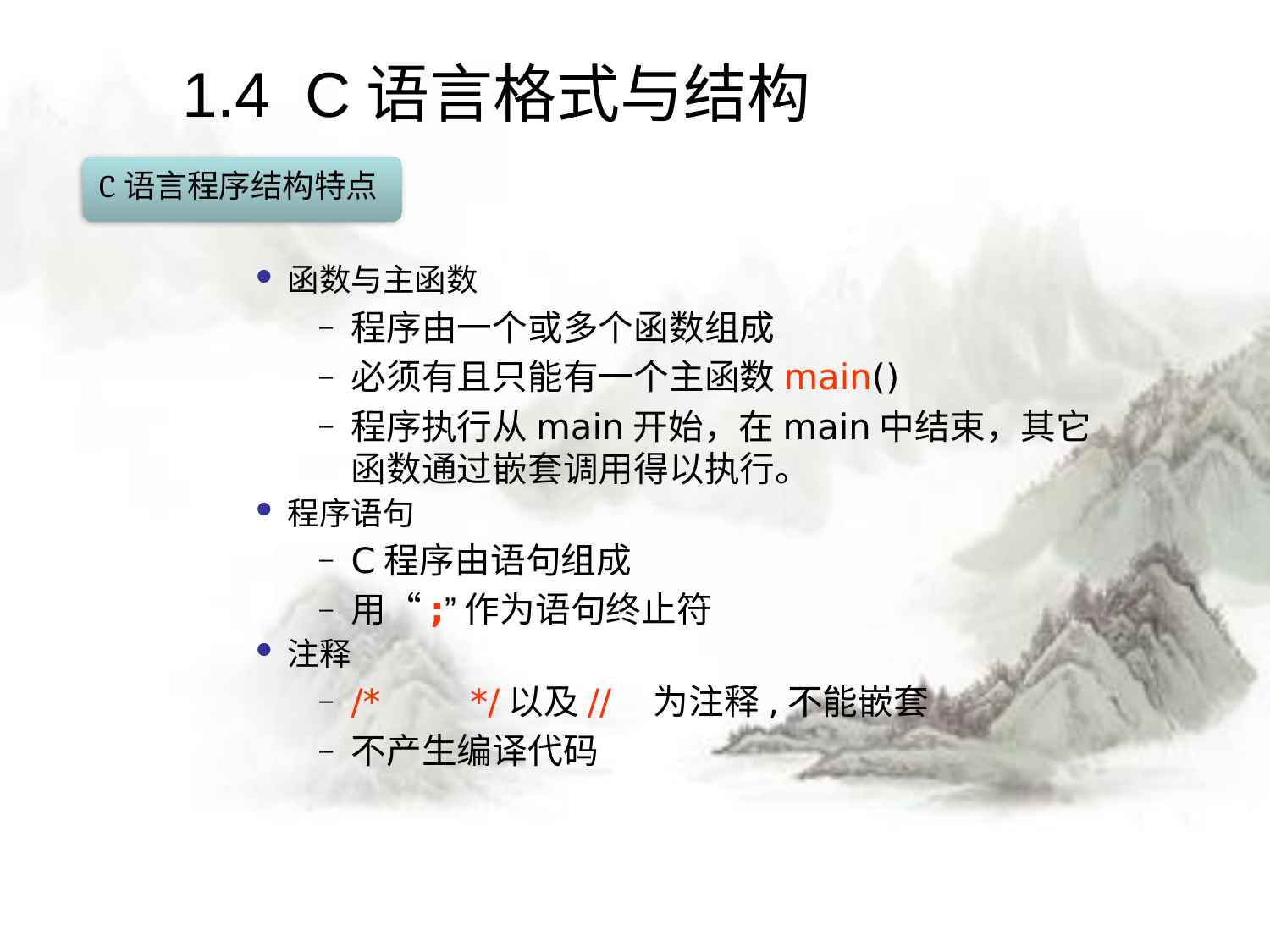

# 1.4  C语言格式与结构
C语言程序结构特点
函数与主函数
程序由一个或多个函数组成
必须有且只能有一个主函数main()
程序执行从main开始，在main中结束，其它函数通过嵌套调用得以执行。
程序语句
C程序由语句组成
用“;”作为语句终止符
注释
/*        */以及//   为注释,不能嵌套
不产生编译代码